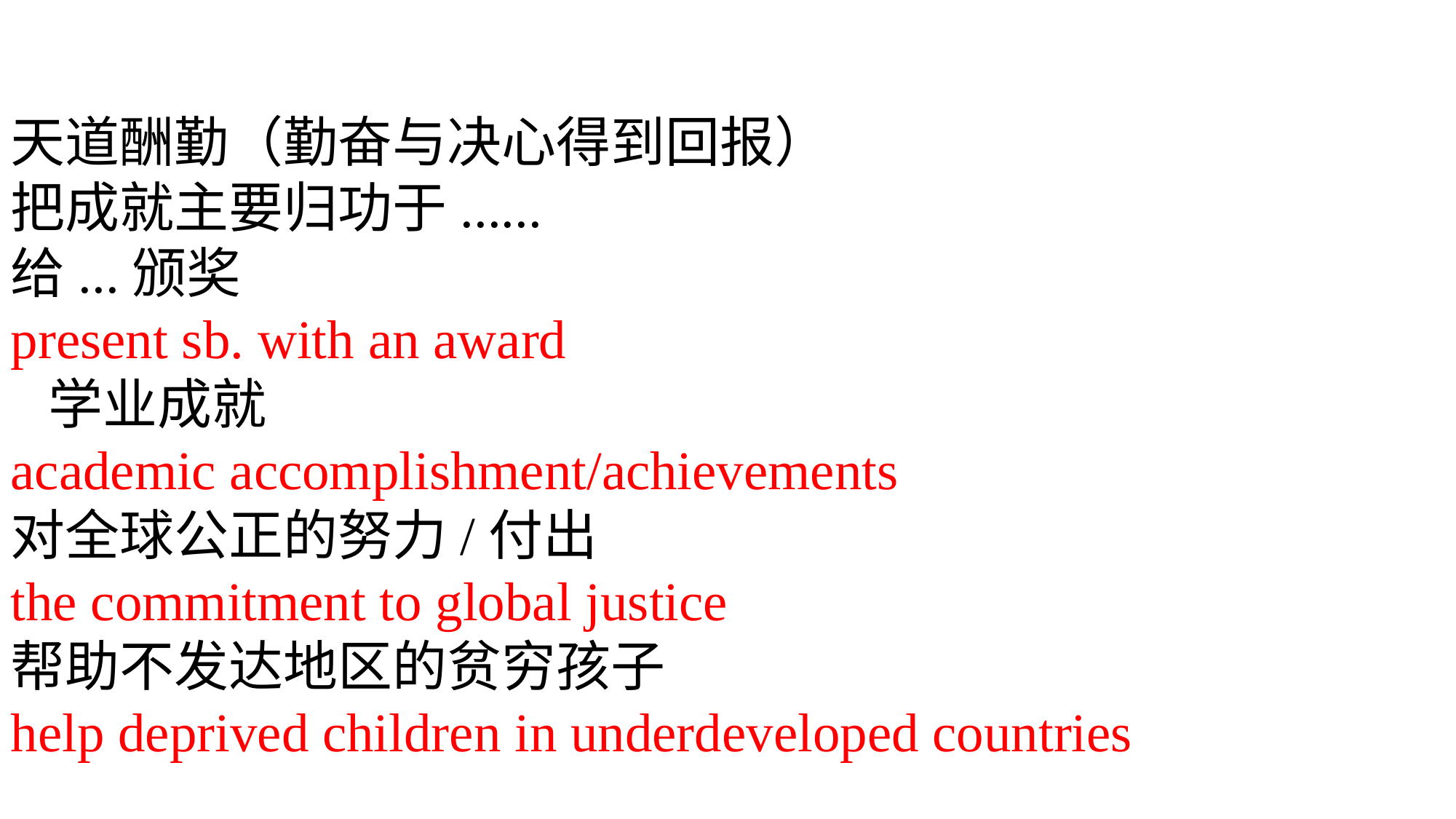

天道酬勤（勤奋与决心得到回报）
把成就主要归功于......
给...颁奖
present sb. with an award
  学业成就
academic accomplishment/achievements
对全球公正的努力/付出
the commitment to global justice
帮助不发达地区的贫穷孩子
help deprived children in underdeveloped countries